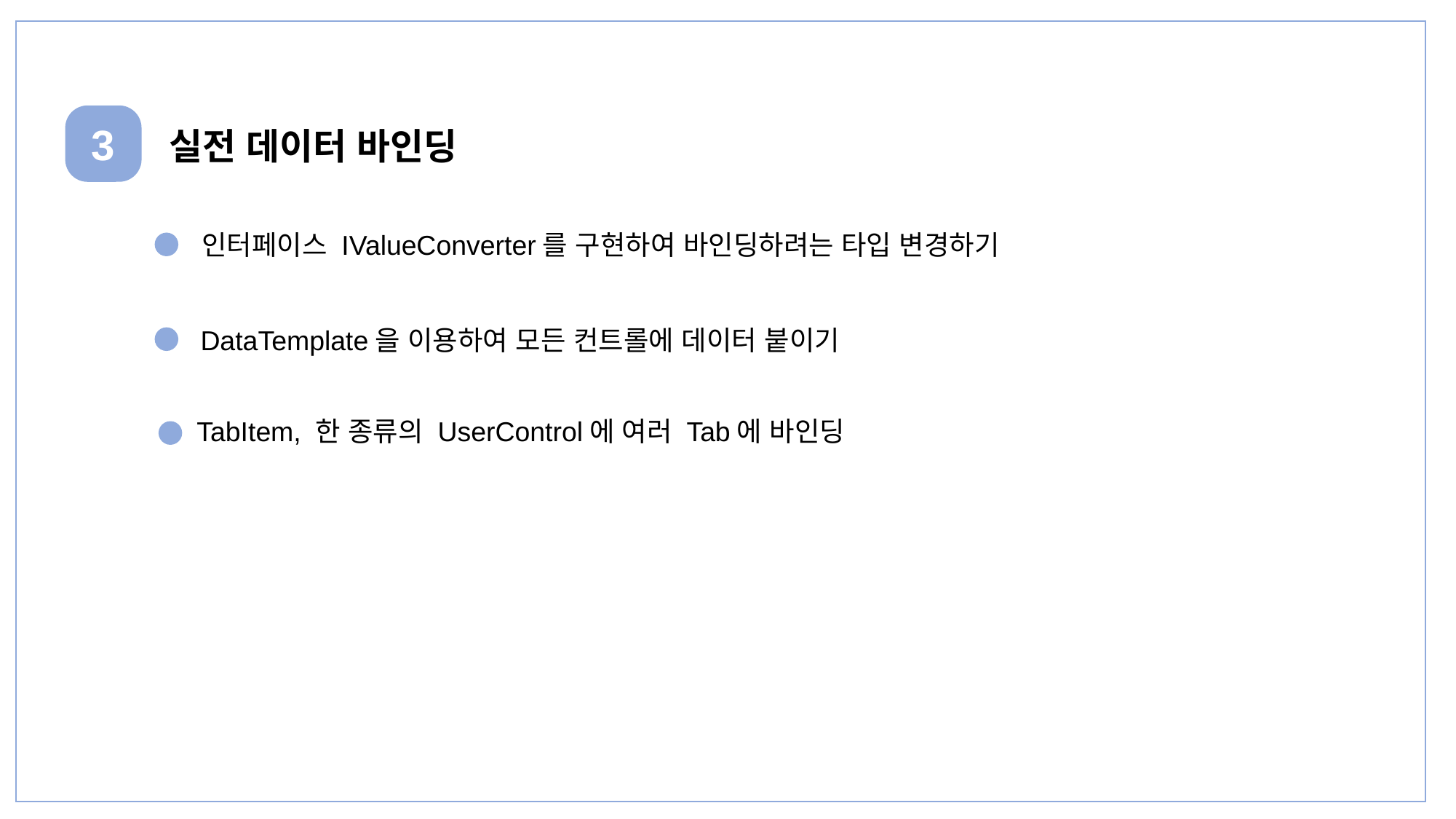

3
실전 데이터 바인딩
 인터페이스 IValueConverter를 구현하여 바인딩하려는 타입 변경하기

 DataTemplate을 이용하여 모든 컨트롤에 데이터 붙이기

 TabItem, 한 종류의 UserControl에 여러 Tab에 바인딩